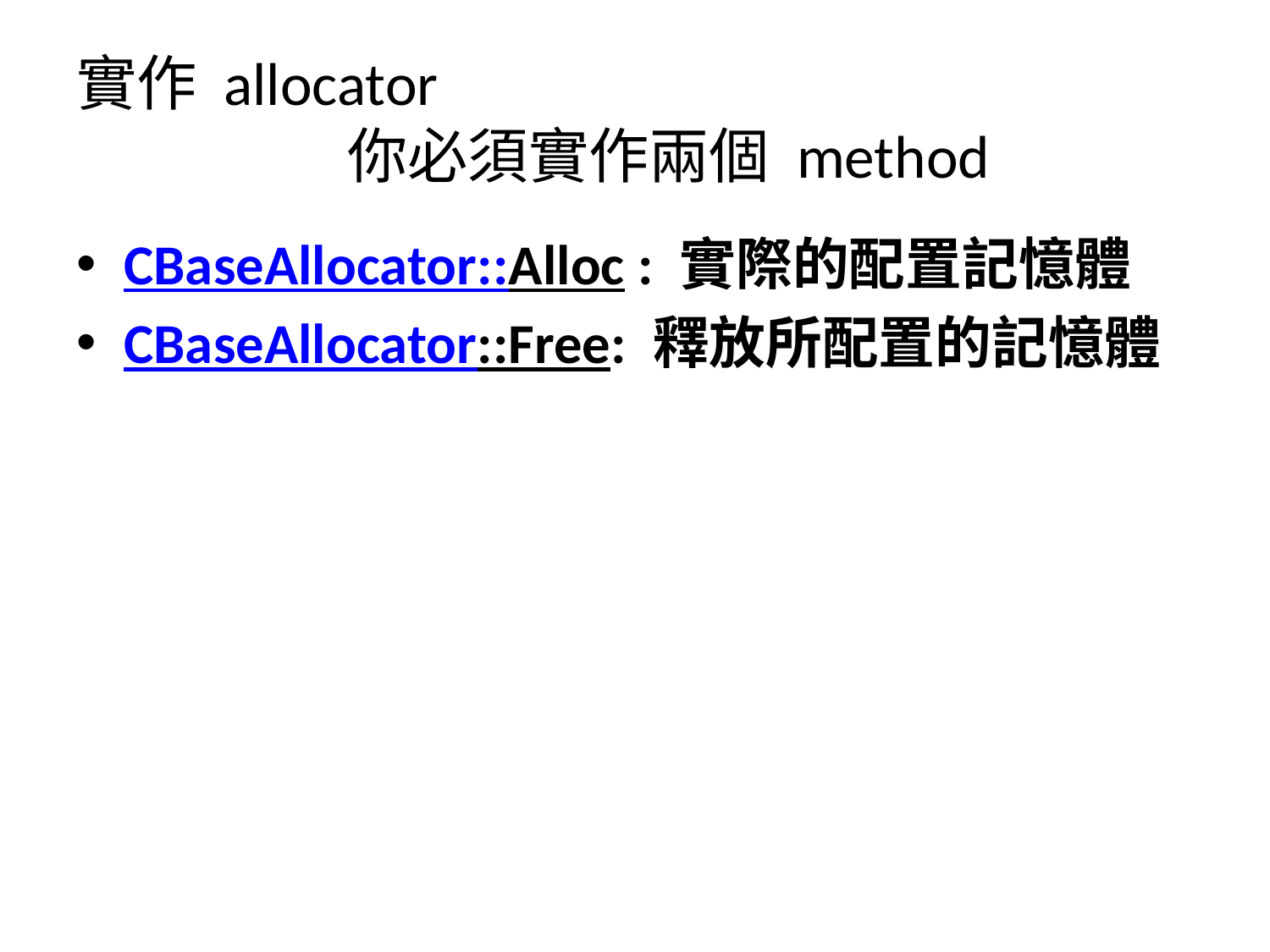

# 實作 allocator 你必須實作兩個 method
CBaseAllocator::Alloc : 實際的配置記憶體
CBaseAllocator::Free: 釋放所配置的記憶體